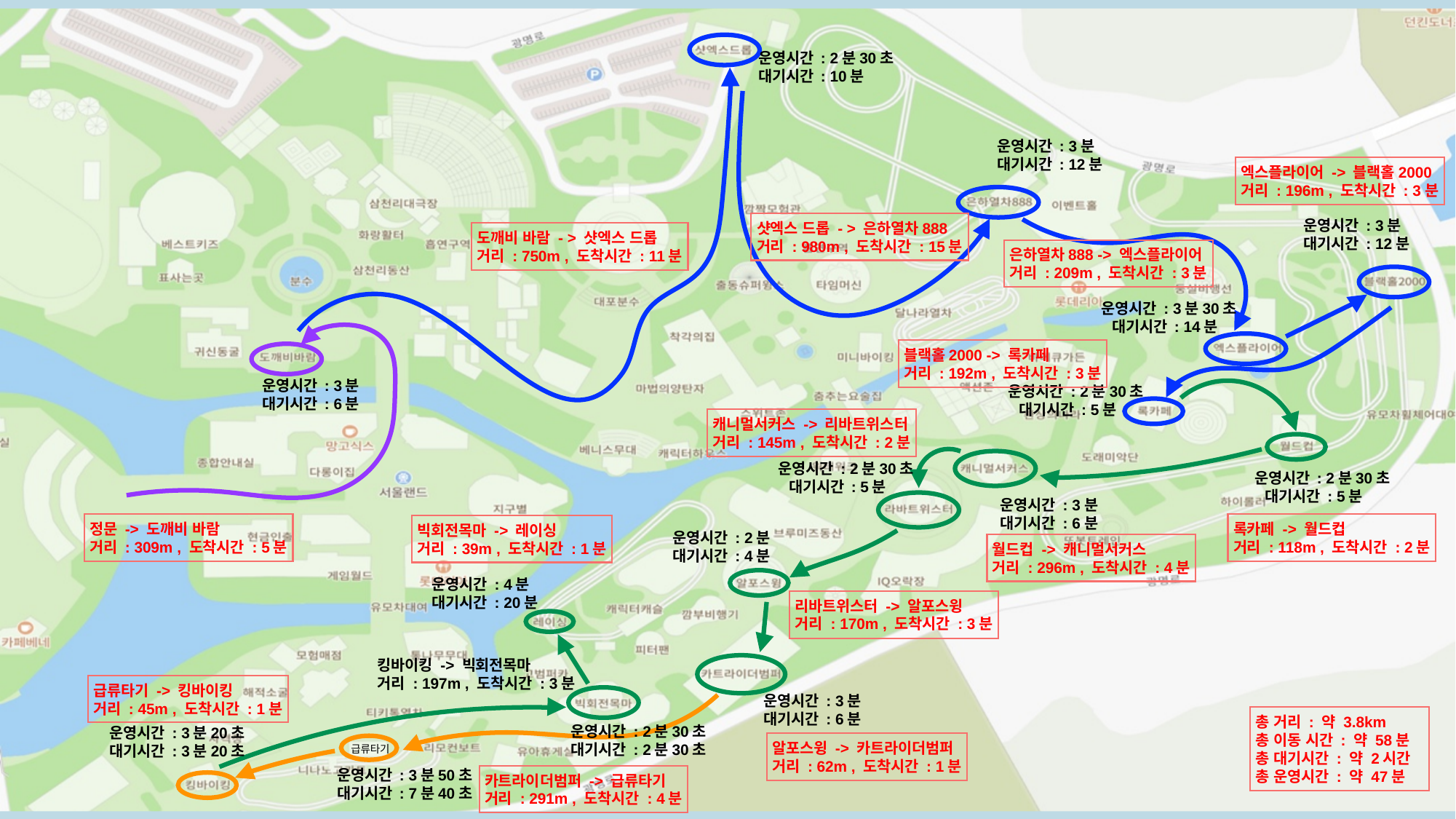

운영시간 : 2분30초
대기시간 : 10분

운영시간 : 3분
대기시간 : 12분

운영시간 : 3분
대기시간 : 12분

운영시간 : 3분30초
  대기시간 : 14분

운영시간 : 3분
대기시간 : 6분
운영시간 : 2분30초
  대기시간 : 5분

운영시간 : 2분30초
  대기시간 : 5분
운영시간 : 2분30초
  대기시간 : 5분

운영시간 : 3분
대기시간 : 6분

운영시간 : 2분
대기시간 : 4분

운영시간 : 4분
대기시간 : 20분

운영시간 : 3분
대기시간 : 6분

운영시간 : 2분30초
대기시간 : 2분30초
운영시간 : 3분20초
대기시간 : 3분20초

급류타기

운영시간 : 3분50초
대기시간 : 7분40초

엑스플라이어 -> 블랙홀2000
거리 : 196m , 도착시간 : 3분
샷엑스 드롭 - > 은하열차888
거리 : 980m , 도착시간 : 15분
도깨비 바람 - > 샷엑스 드롭
거리 : 750m , 도착시간 : 11분
은하열차888 -> 엑스플라이어
거리 : 209m , 도착시간 : 3분
블랙홀2000 -> 록카페
거리 : 192m , 도착시간 : 3분
캐니멀서커스 -> 리바트위스터
거리 : 145m , 도착시간 : 2분
정문 -> 도깨비 바람
거리 : 309m , 도착시간 : 5분
록카페 -> 월드컵
거리 : 118m , 도착시간 : 2분
빅회전목마 -> 레이싱
거리 : 39m , 도착시간 : 1분
월드컵 -> 캐니멀서커스
거리 : 296m , 도착시간 : 4분
리바트위스터 -> 알포스윙
거리 : 170m , 도착시간 : 3분
킹바이킹 -> 빅회전목마
거리 : 197m , 도착시간 : 3분
급류타기 -> 킹바이킹
거리 : 45m , 도착시간 : 1분
총 거리 : 약 3.8km
총 이동 시간 : 약 58분
총 대기시간 : 약 2시간
총 운영시간 : 약 47분
알포스윙 -> 카트라이더범퍼
거리 : 62m , 도착시간 : 1분
카트라이더범퍼 -> 급류타기
거리 : 291m , 도착시간 : 4분